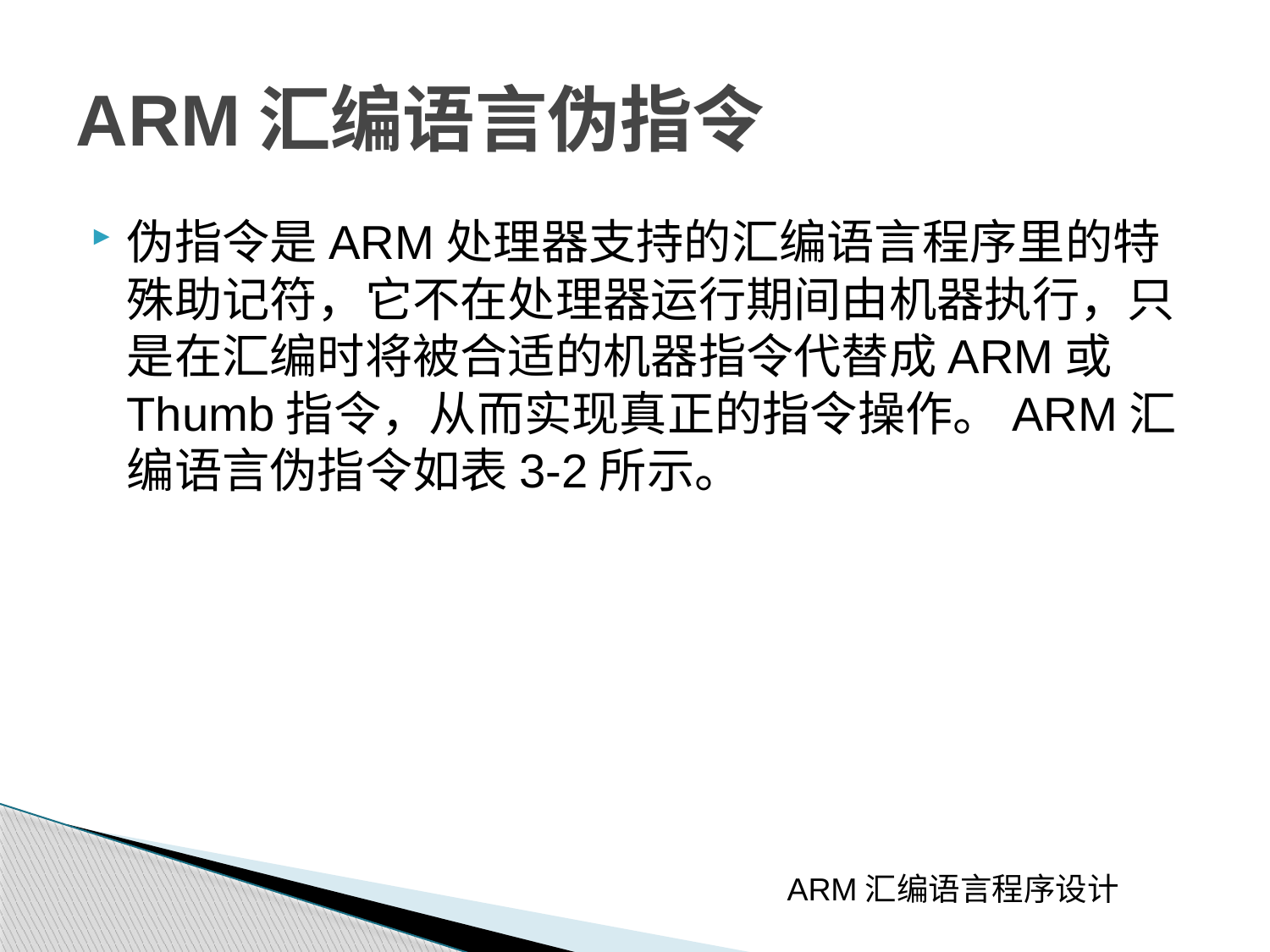

# ARM汇编语言伪指令
伪指令是ARM处理器支持的汇编语言程序里的特殊助记符，它不在处理器运行期间由机器执行，只是在汇编时将被合适的机器指令代替成ARM或Thumb指令，从而实现真正的指令操作。ARM汇编语言伪指令如表3-2所示。

         ARM汇编语言程序设计